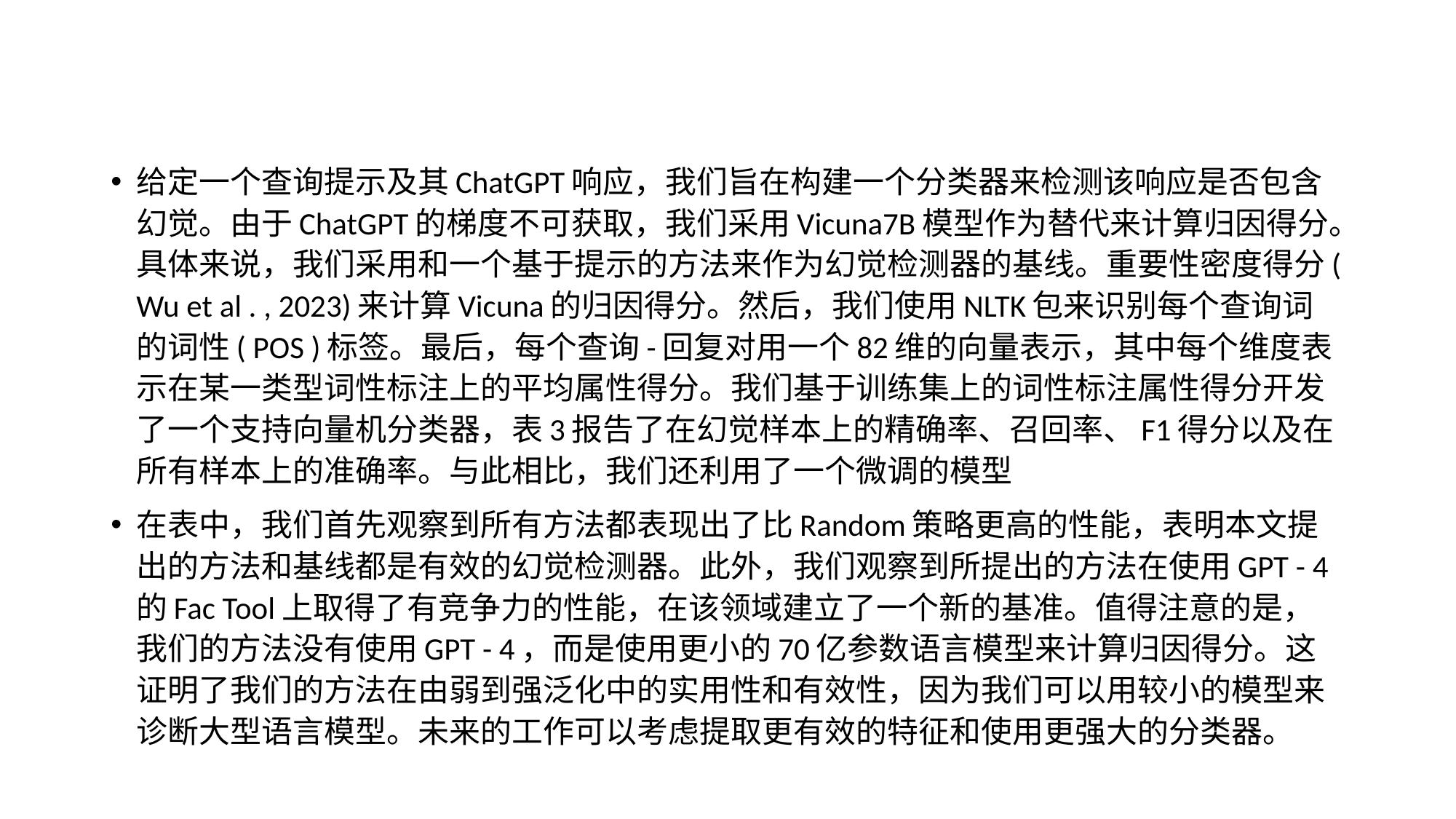

#
给定一个查询提示及其ChatGPT响应，我们旨在构建一个分类器来检测该响应是否包含幻觉。由于ChatGPT的梯度不可获取，我们采用Vicuna7B模型作为替代来计算归因得分。具体来说，我们采用和一个基于提示的方法来作为幻觉检测器的基线。重要性密度得分( Wu et al . , 2023)来计算Vicuna的归因得分。然后，我们使用NLTK包来识别每个查询词的词性( POS )标签。最后，每个查询-回复对用一个82维的向量表示，其中每个维度表示在某一类型词性标注上的平均属性得分。我们基于训练集上的词性标注属性得分开发了一个支持向量机分类器，表3报告了在幻觉样本上的精确率、召回率、F1得分以及在所有样本上的准确率。与此相比，我们还利用了一个微调的模型
在表中，我们首先观察到所有方法都表现出了比Random策略更高的性能，表明本文提出的方法和基线都是有效的幻觉检测器。此外，我们观察到所提出的方法在使用GPT - 4的Fac Tool上取得了有竞争力的性能，在该领域建立了一个新的基准。值得注意的是，我们的方法没有使用GPT - 4，而是使用更小的70亿参数语言模型来计算归因得分。这证明了我们的方法在由弱到强泛化中的实用性和有效性，因为我们可以用较小的模型来诊断大型语言模型。未来的工作可以考虑提取更有效的特征和使用更强大的分类器。